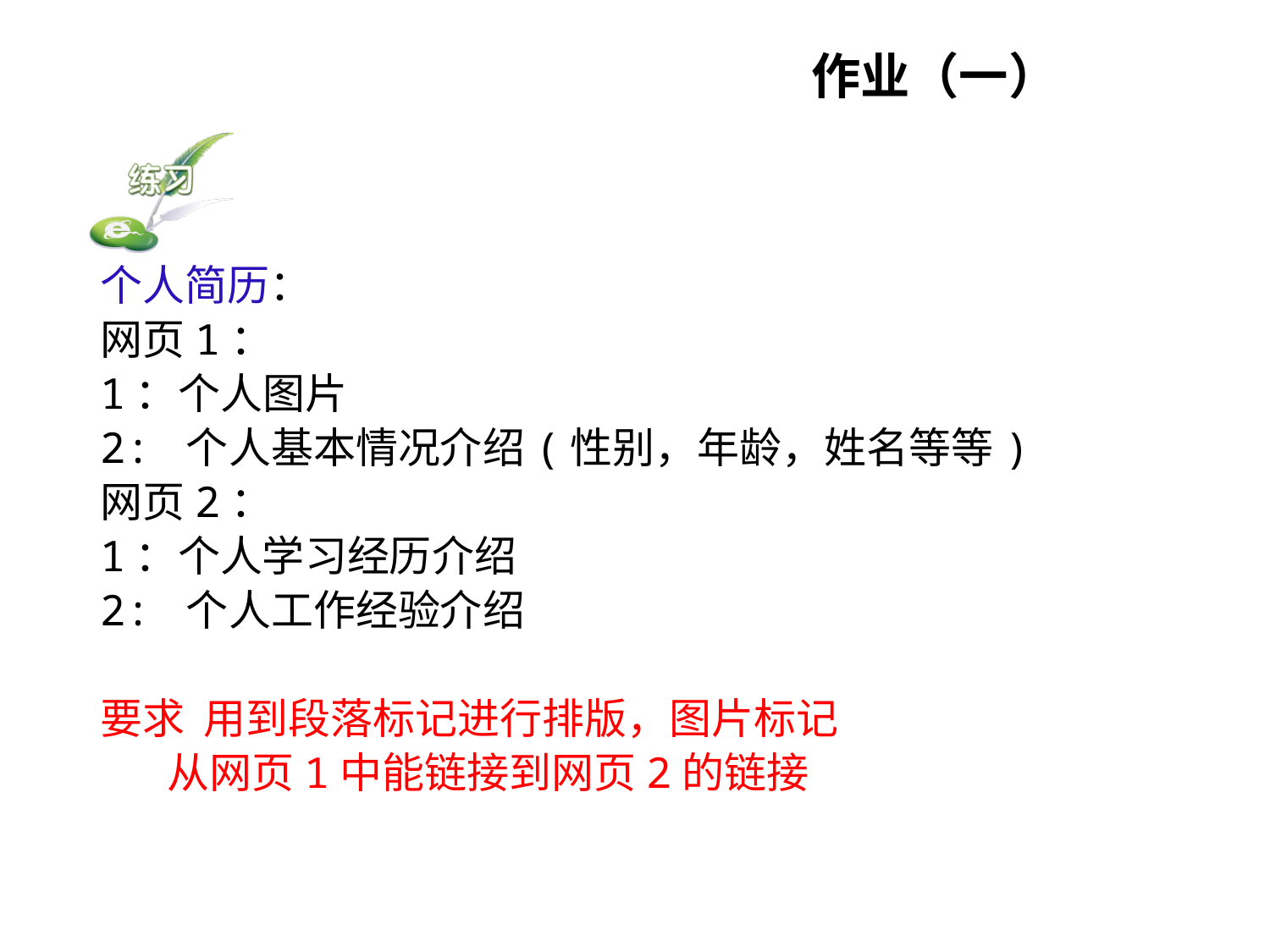

# 作业（一）
个人简历：
网页1：
1：个人图片
2: 个人基本情况介绍(性别，年龄，姓名等等)
网页2：
1：个人学习经历介绍
2: 个人工作经验介绍

要求  用到段落标记进行排版，图片标记
      从网页1中能链接到网页2的链接